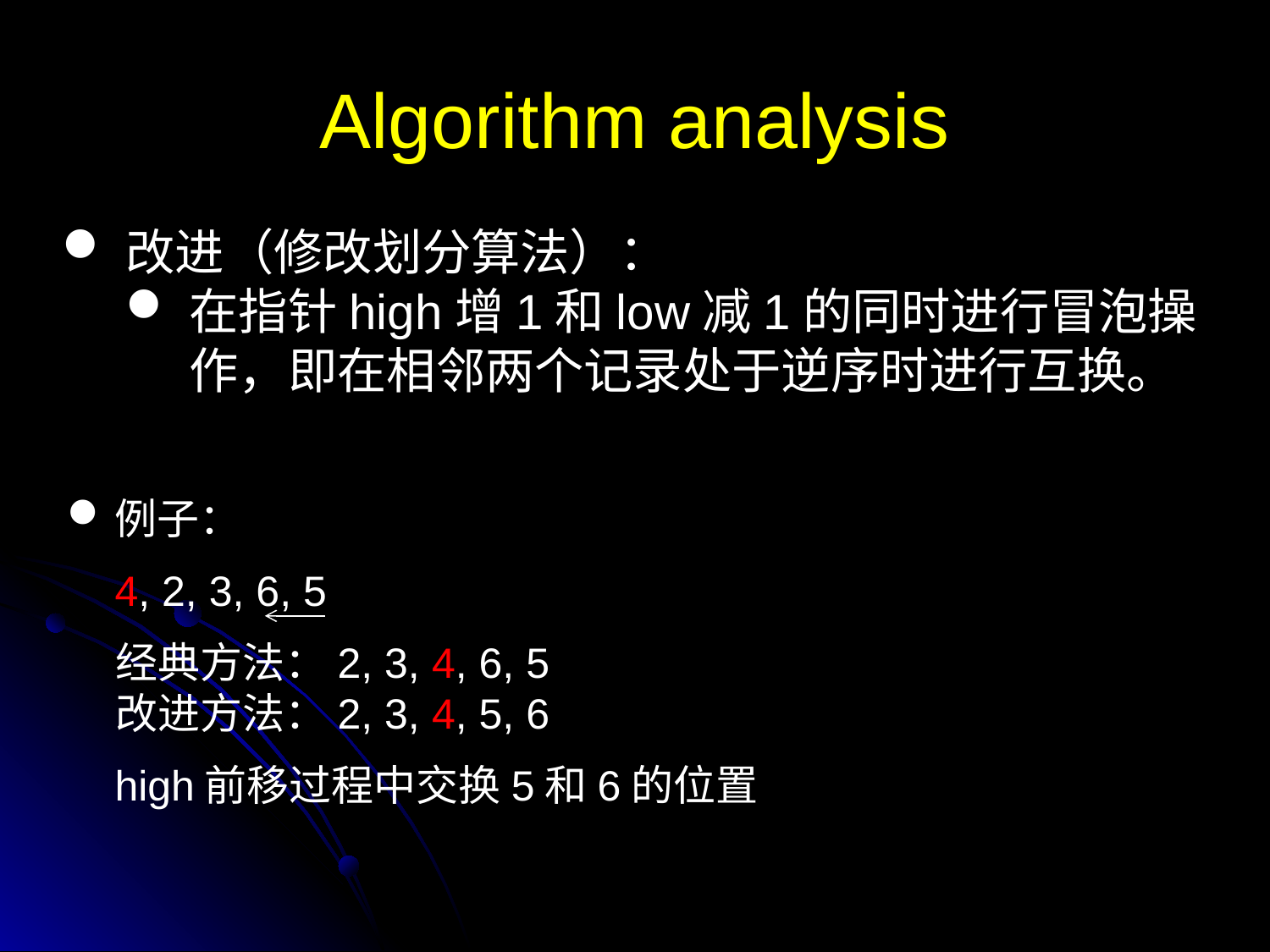

Algorithm analysis
改进（修改划分算法）：
在指针high增1和low减1的同时进行冒泡操作，即在相邻两个记录处于逆序时进行互换。
例子：
    4, 2, 3, 6, 5
    经典方法：2, 3, 4, 6, 5
    改进方法：2, 3, 4, 5, 6
    high前移过程中交换5和6的位置